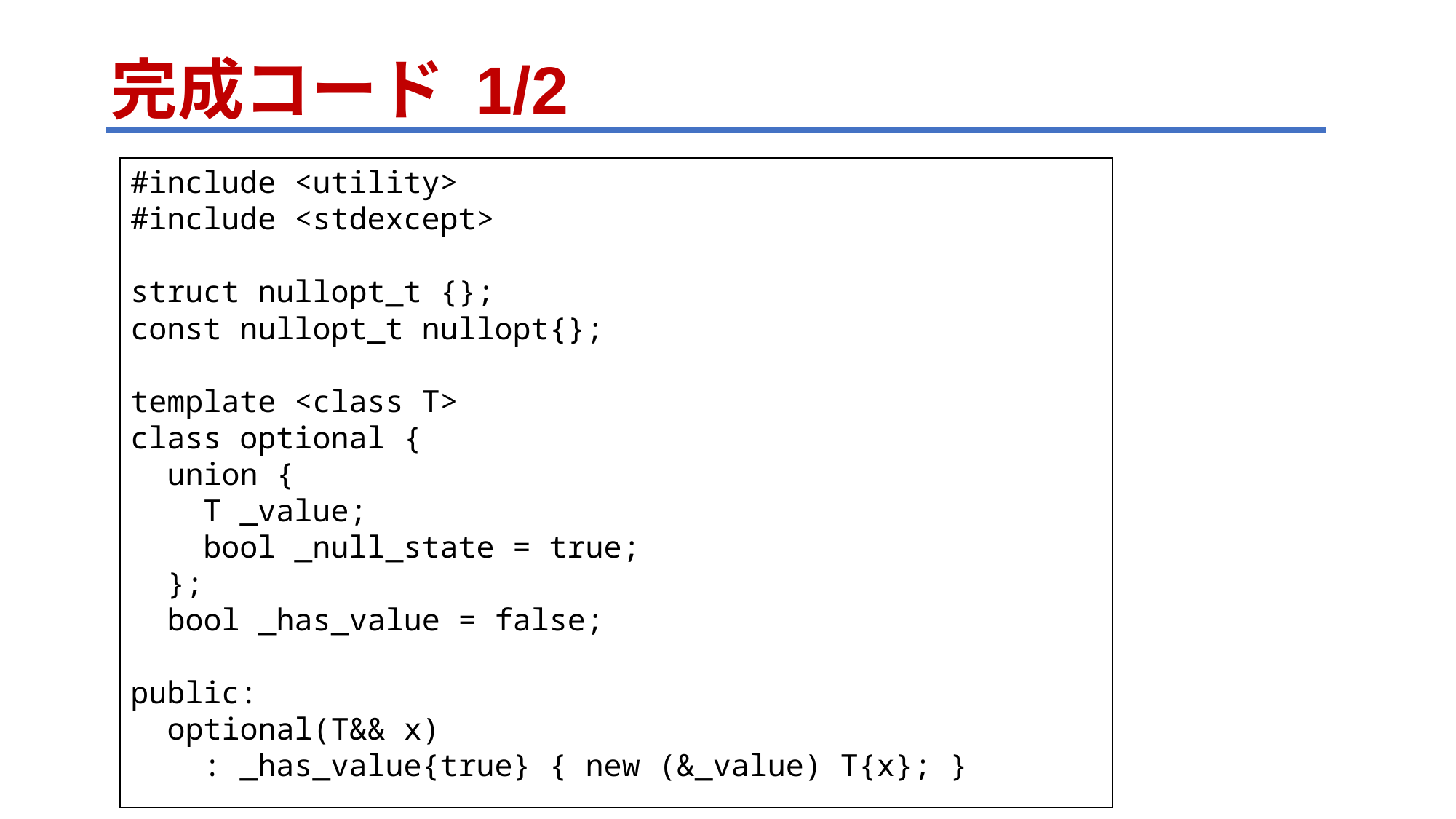

# 完成コード 1/2
#include <utility>
#include <stdexcept>

struct nullopt_t {};
const nullopt_t nullopt{};

template <class T>
class optional {
  union {
    T _value;
    bool _null_state = true;
  };
  bool _has_value = false;

public:
  optional(T&& x)
    : _has_value{true} { new (&_value) T{x}; }